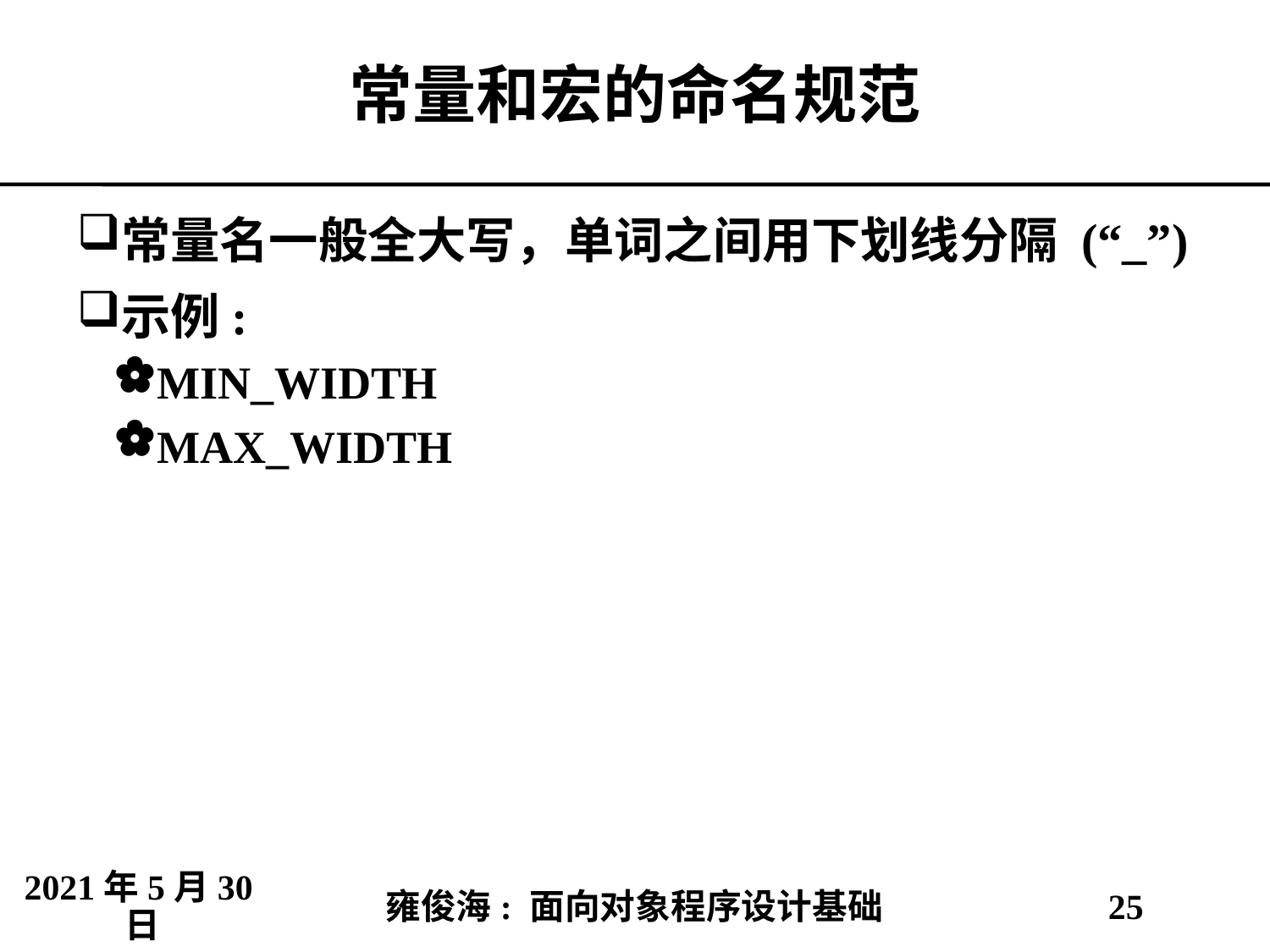

# 常量和宏的命名规范

常量名一般全大写，单词之间用下划线分隔 (“_”)
示例:
MIN_WIDTH
MAX_WIDTH
2021年5月30日
雍俊海: 面向对象程序设计基础
25